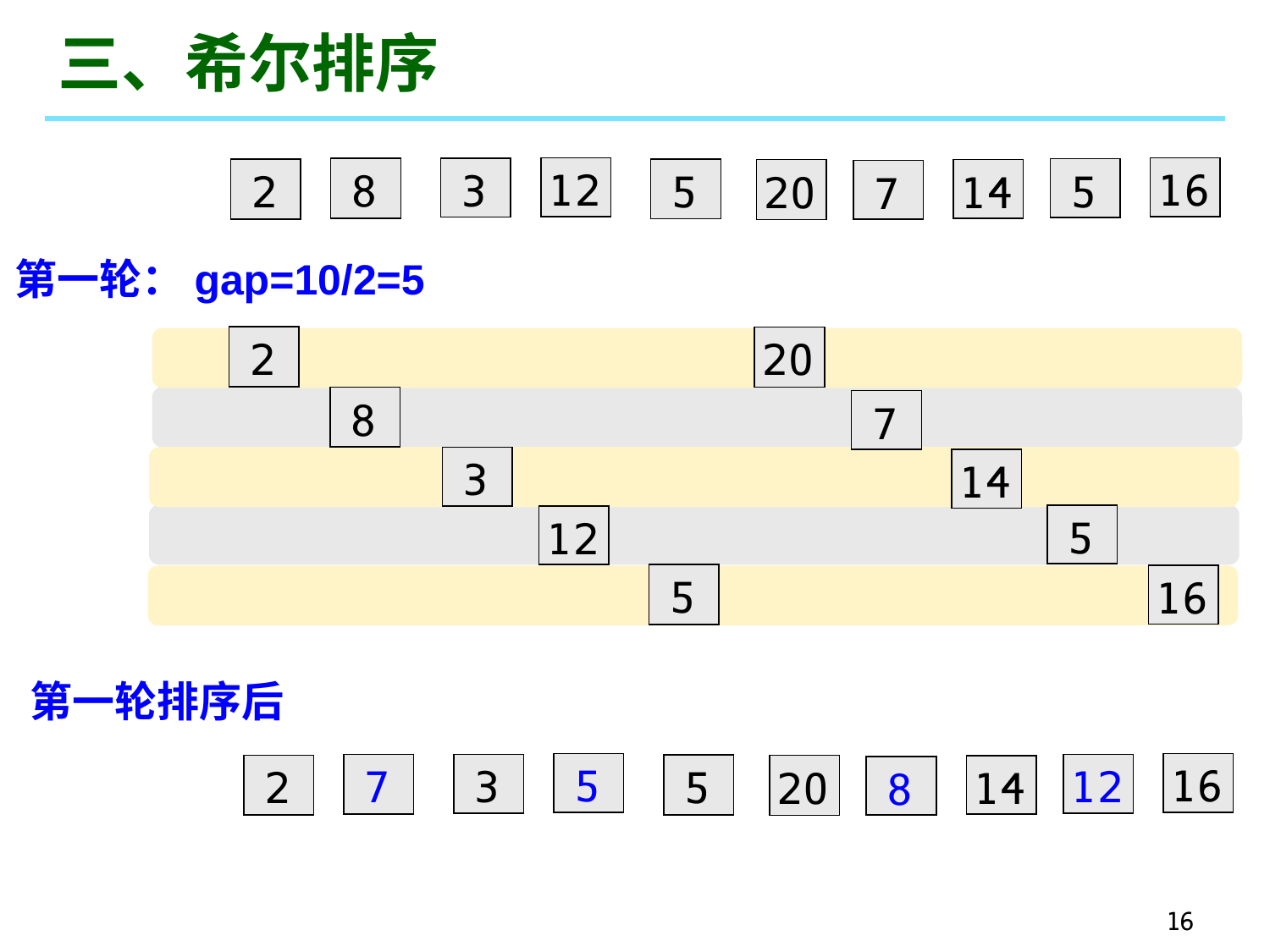

# 三、希尔排序
12
16
8
3
5
5
2
20
14
7
第一轮：gap=10/2=5
2
20
8
7
3
14
5
12
5
16

第一轮排序后
5
16
7
3
12
5
2
20
14
8
16